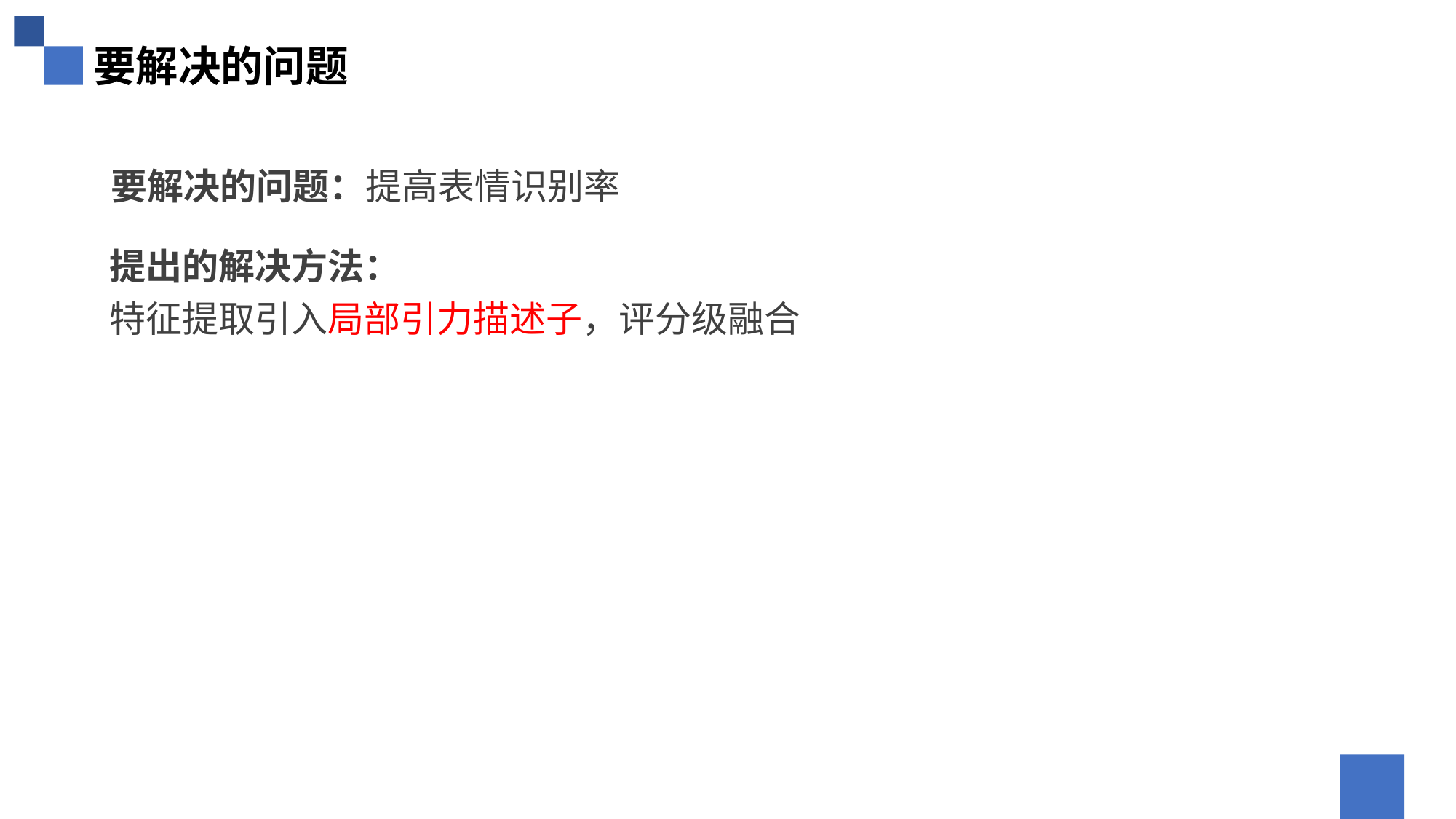

要解决的问题
要解决的问题：提高表情识别率
提出的解决方法：
特征提取引入局部引力描述子，评分级融合